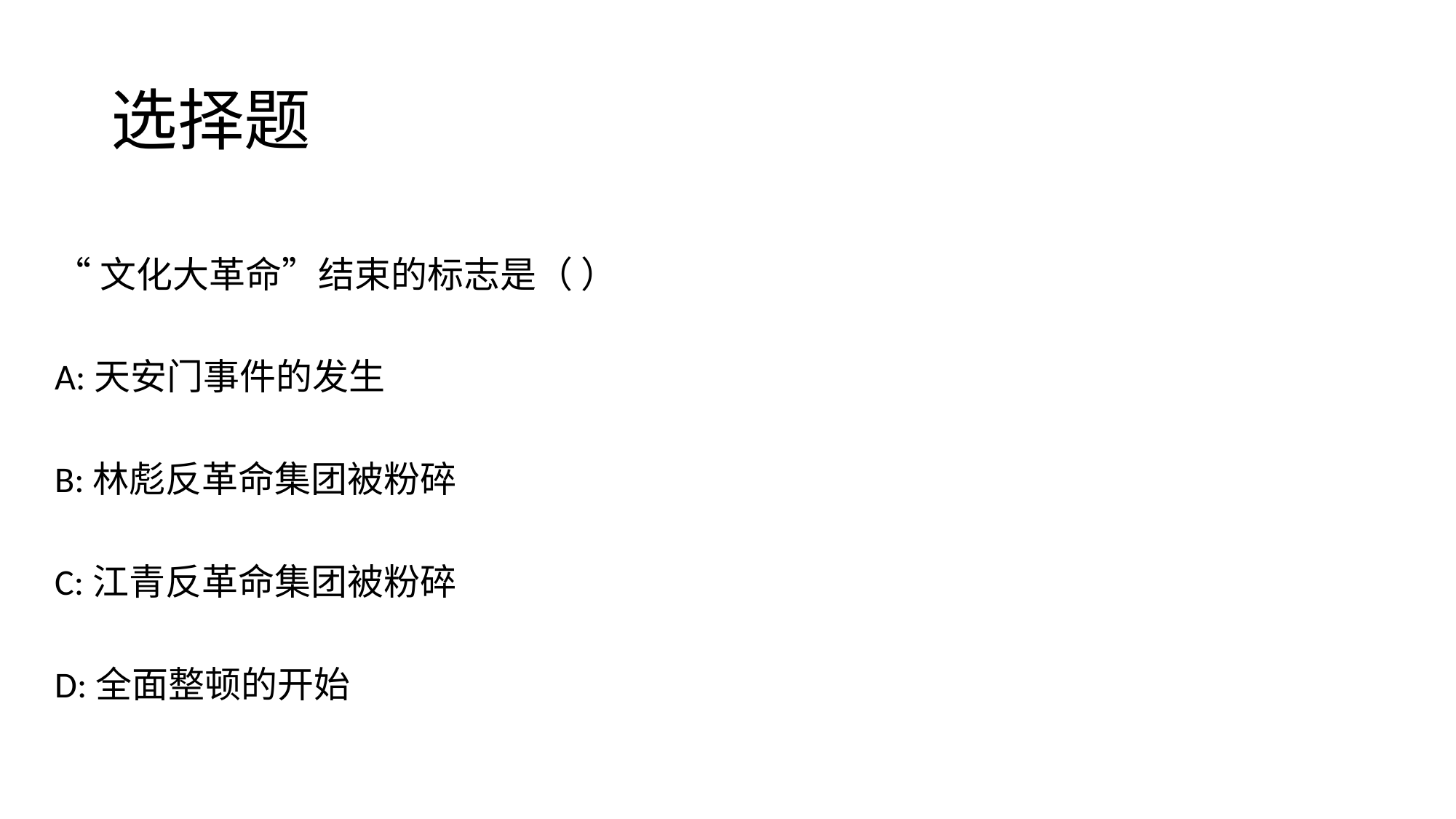

# 选择题
“文化大革命”结束的标志是（ ）
A:天安门事件的发生
B:林彪反革命集团被粉碎
C:江青反革命集团被粉碎
D:全面整顿的开始